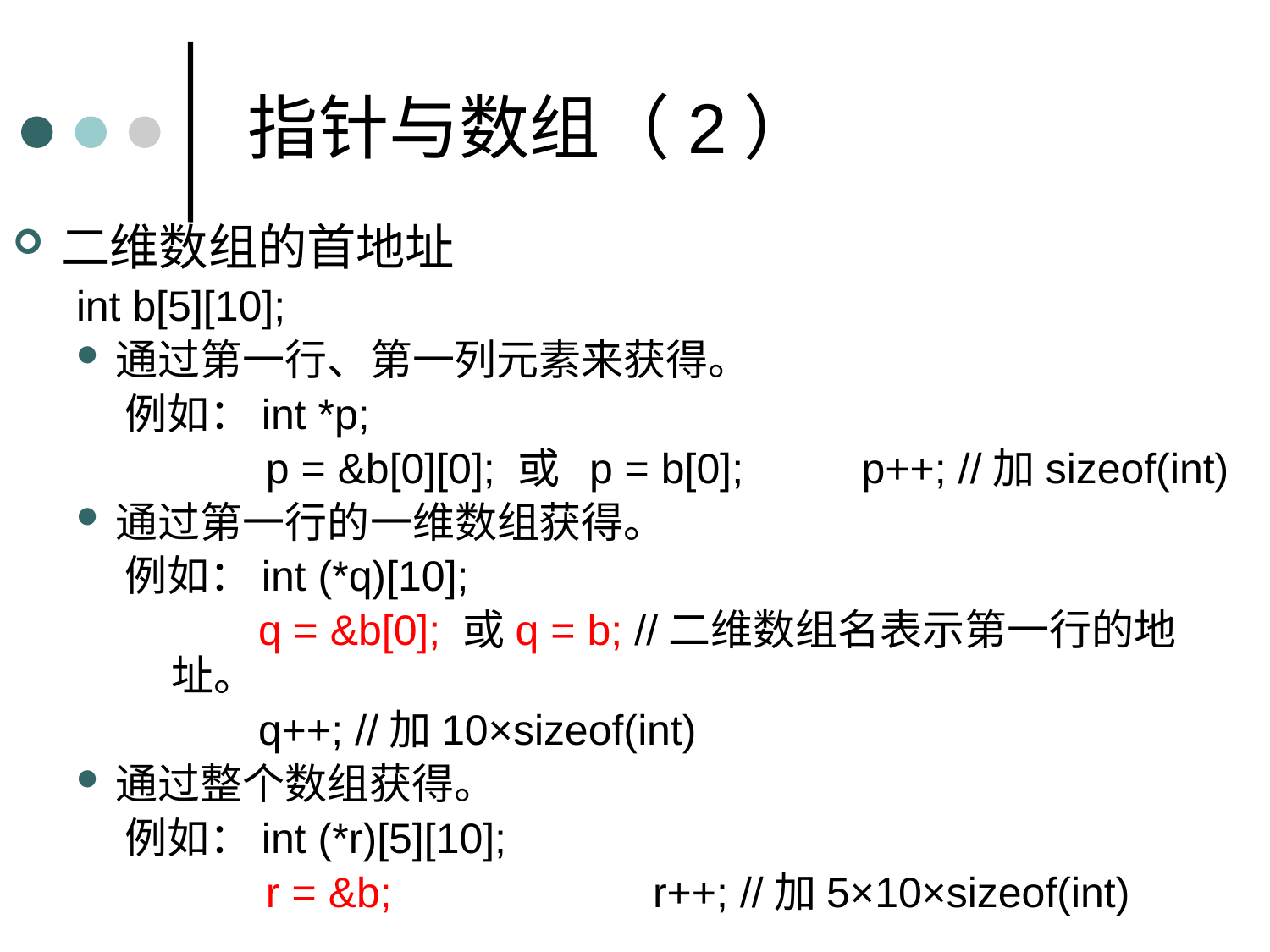

指针与数组（2）
二维数组的首地址
int b[5][10];
通过第一行、第一列元素来获得。
    例如：int *p;
                p = &b[0][0]; 或  p = b[0];          p++; //加sizeof(int)
通过第一行的一维数组获得。
    例如：int (*q)[10];
          q = &b[0]; 或q = b; //二维数组名表示第一行的地址。
          q++; //加10×sizeof(int)
通过整个数组获得。
    例如：int (*r)[5][10];
                r = &b;                      r++; //加5×10×sizeof(int)